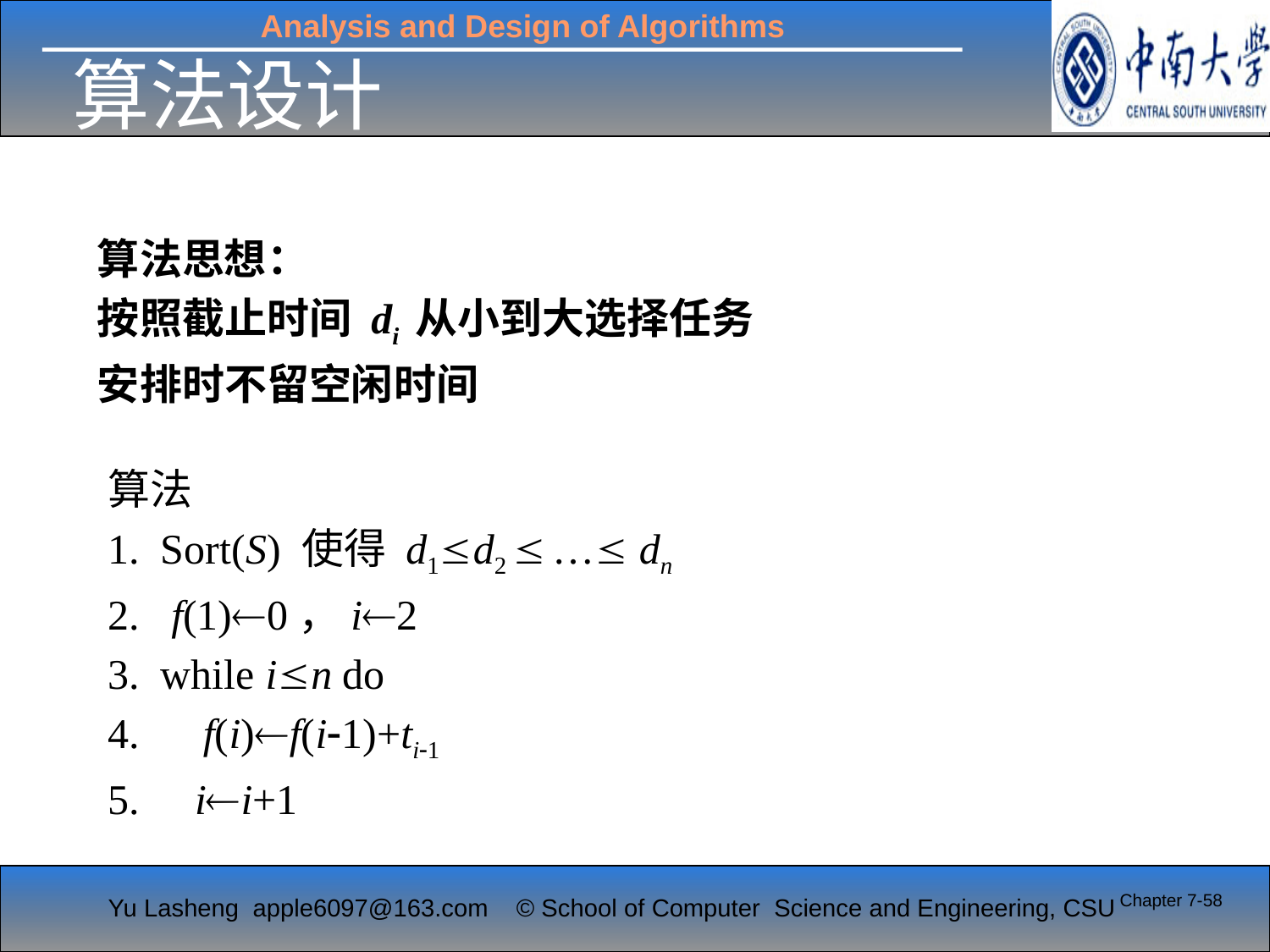

# 算法设计
算法思想：
按照截止时间 di 从小到大选择任务
安排时不留空闲时间
算法
1.  Sort(S) 使得 d1≤d2 ≤ …≤ dn
2.   f(1)←0，i←2
3.  while i≤n do
4.      f(i)←f(i−1)+ti−1
5.         i←i+1
Chapter 7-58